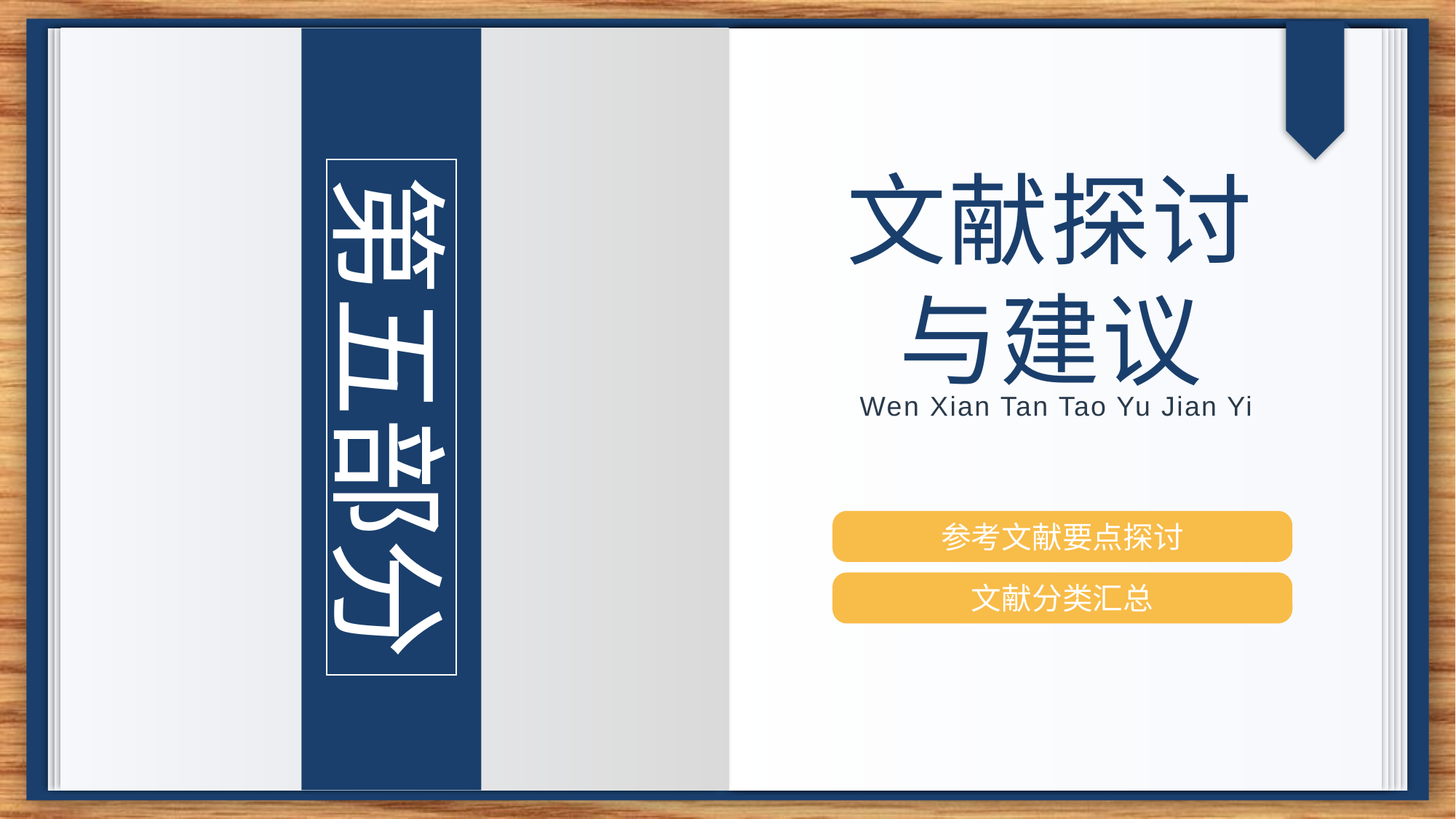

文献探讨与建议
第五部分
Wen Xian Tan Tao Yu Jian Yi

参考文献要点探讨

文献分类汇总